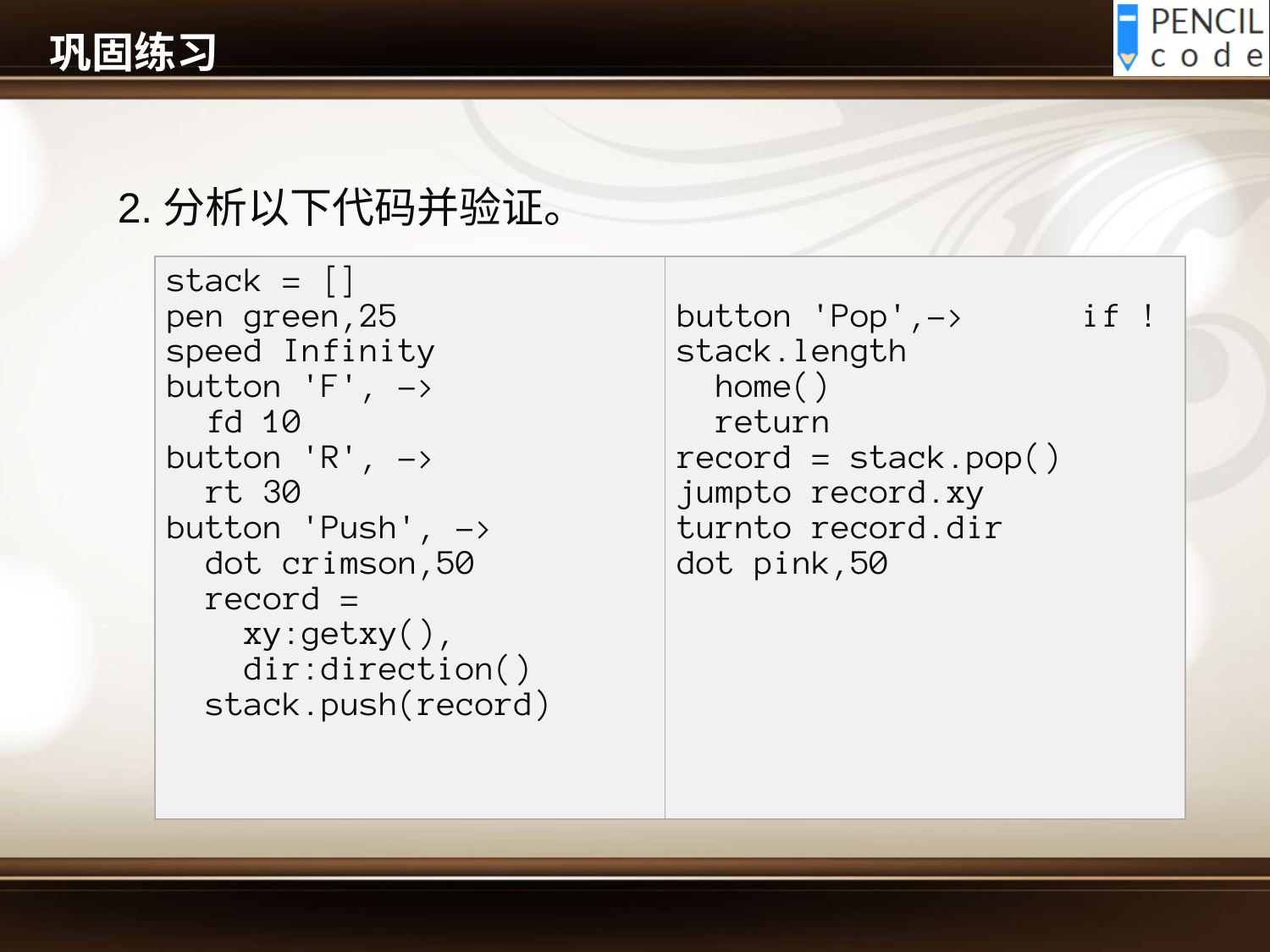

# 巩固练习
2.分析以下代码并验证。
| stack = [] pen green,25 speed Infinity button 'F', -> fd 10 button 'R', -> rt 30 button 'Push', -> dot crimson,50 record = xy:getxy(), dir:direction() stack.push(record) | button 'Pop',-> if !stack.length home() return record = stack.pop() jumpto record.xy turnto record.dir dot pink,50 |
| --- | --- |